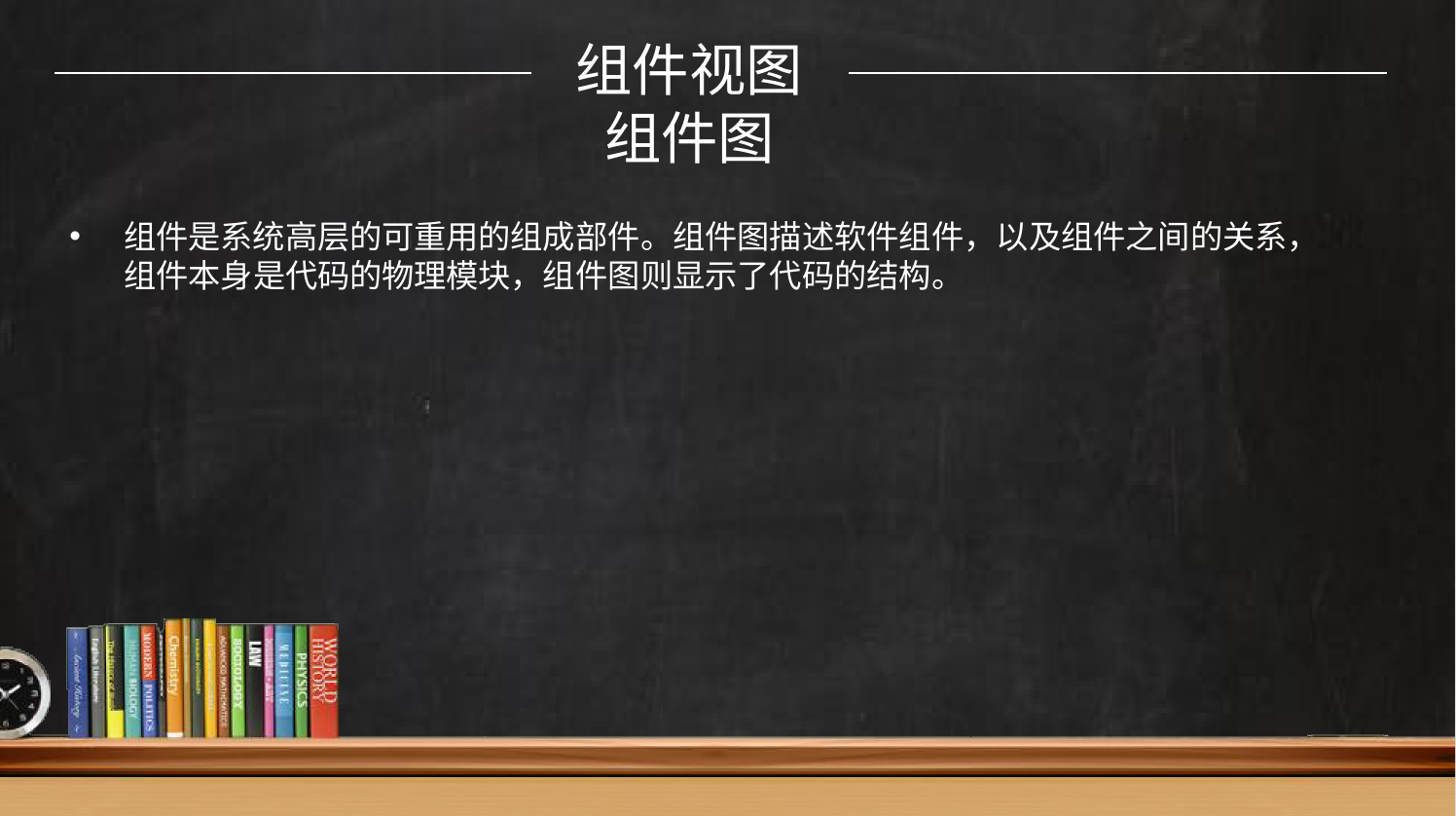

# 组件视图 组件图

组件是系统高层的可重用的组成部件。组件图描述软件组件，以及组件之间的关系， 组件本身是代码的物理模块，组件图则显示了代码的结构。